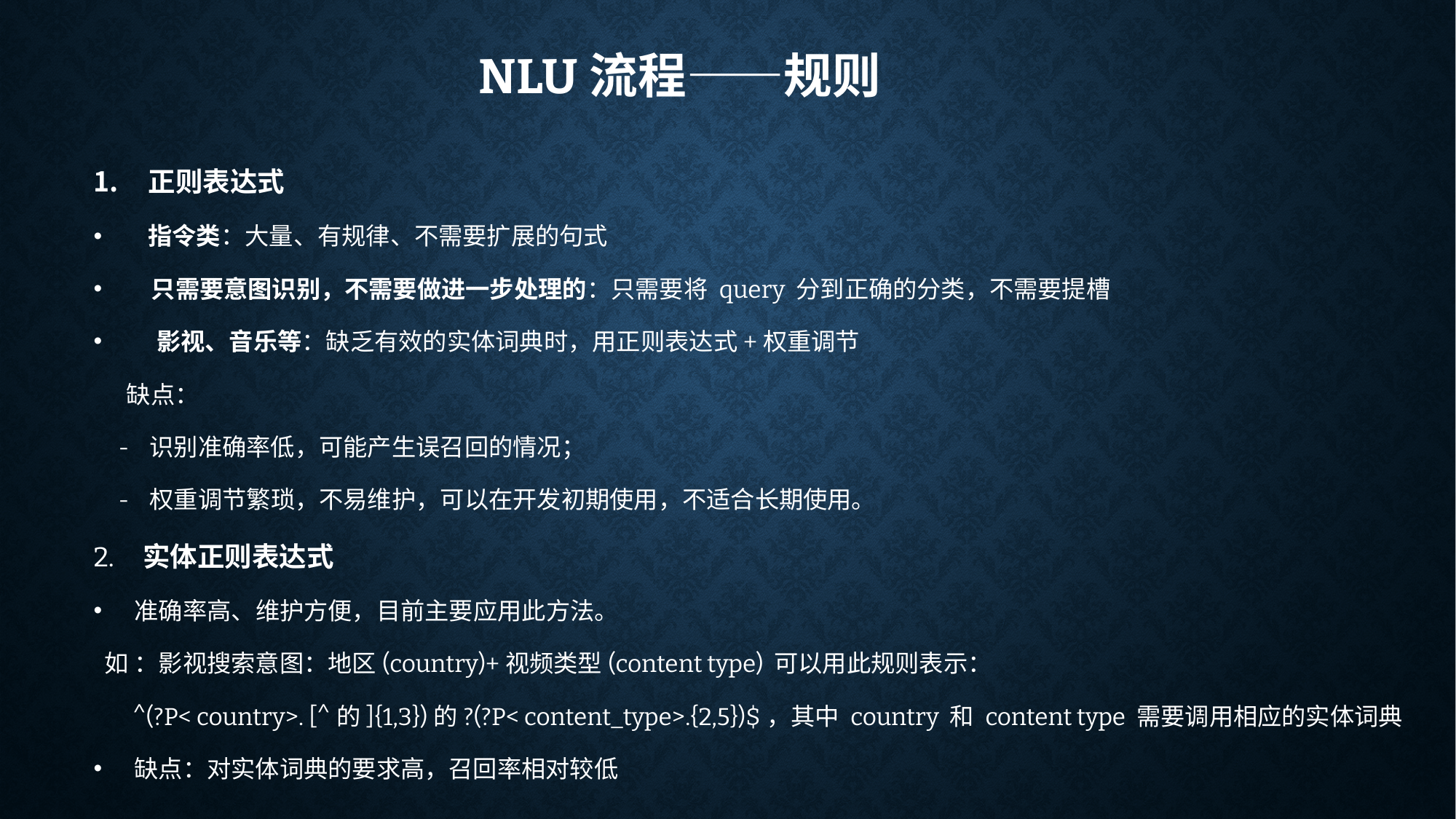

NLU流程——规则
正则表达式
指令类：大量、有规律、不需要扩展的句式
  只需要意图识别，不需要做进一步处理的：只需要将 query 分到正确的分类，不需要提槽
   影视、音乐等：缺乏有效的实体词典时，用正则表达式+权重调节
     缺点：
     -   识别准确率低，可能产生误召回的情况；
     -   权重调节繁琐，不易维护，可以在开发初期使用，不适合长期使用。
2.    实体正则表达式
准确率高、维护方便，目前主要应用此方法。
 如 ：影视搜索意图：地区(country)+视频类型(content type) 可以用此规则表示：
        ^(?P< country>. [^的]{1,3})的?(?P< content_type>.{2,5})$，其中 country 和 content type 需要调用相应的实体词典
缺点：对实体词典的要求高，召回率相对较低